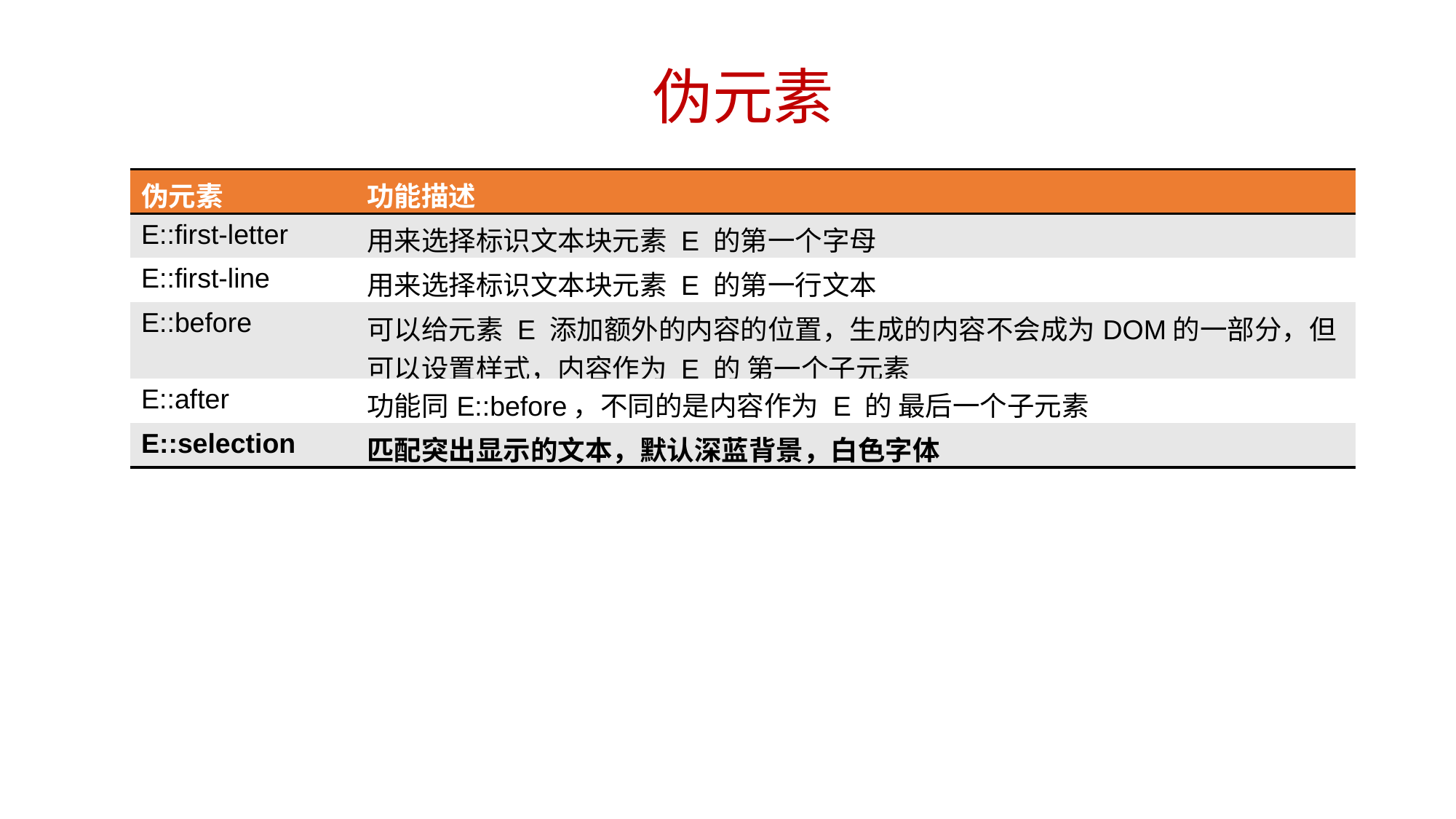

伪元素
| 伪元素 | 功能描述 |
| --- | --- |
| E::first-letter | 用来选择标识文本块元素 E 的第一个字母 |
| E::first-line | 用来选择标识文本块元素 E 的第一行文本 |
| E::before | 可以给元素 E 添加额外的内容的位置，生成的内容不会成为DOM的一部分，但可以设置样式，内容作为 E 的 第一个子元素 |
| E::after | 功能同E::before，不同的是内容作为 E 的 最后一个子元素 |
| E::selection | 匹配突出显示的文本，默认深蓝背景，白色字体 |